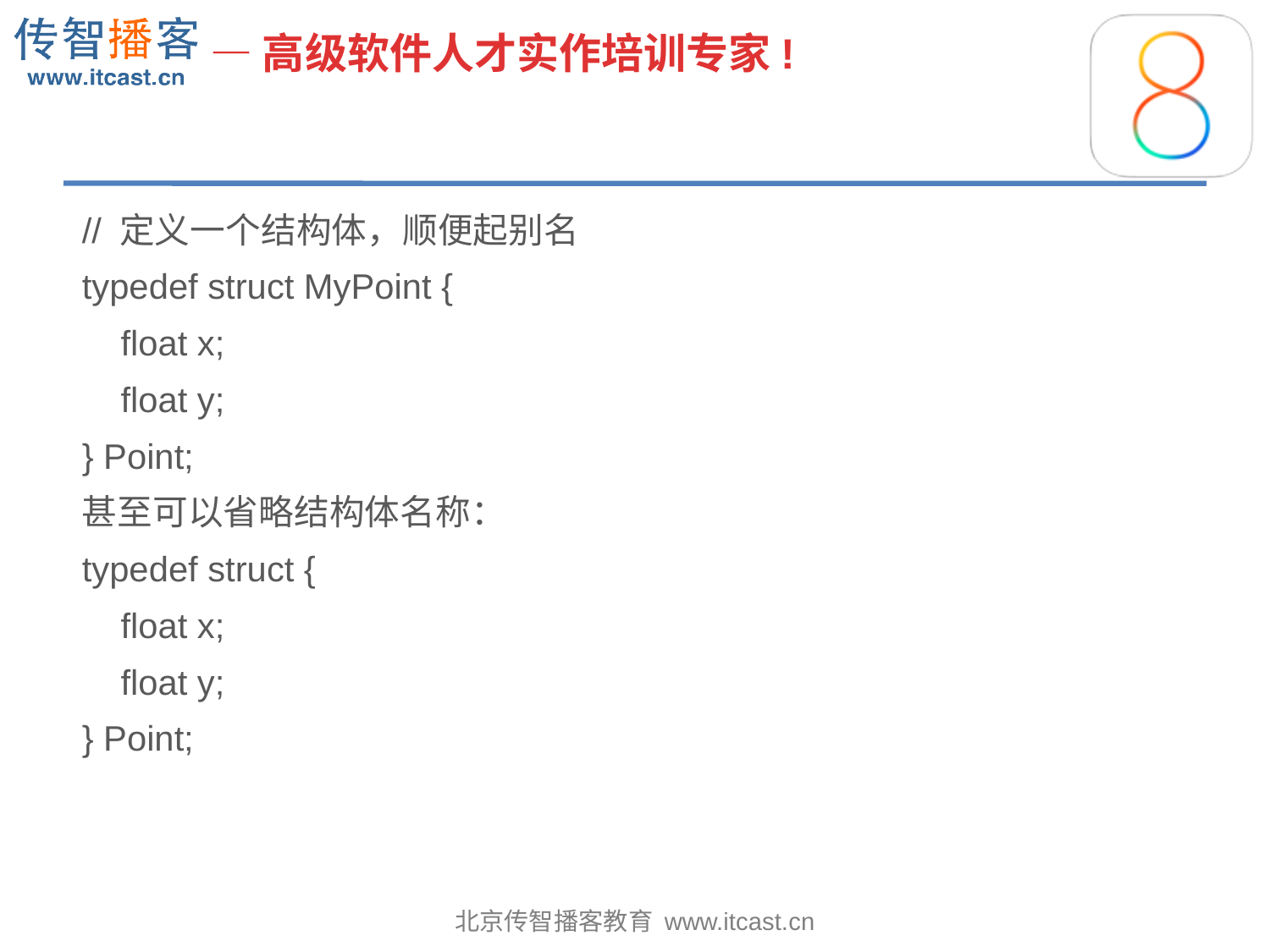

#
// 定义一个结构体，顺便起别名
typedef struct MyPoint {
    float x;
    float y;
} Point;
甚至可以省略结构体名称：
typedef struct {
    float x;
    float y;
} Point;